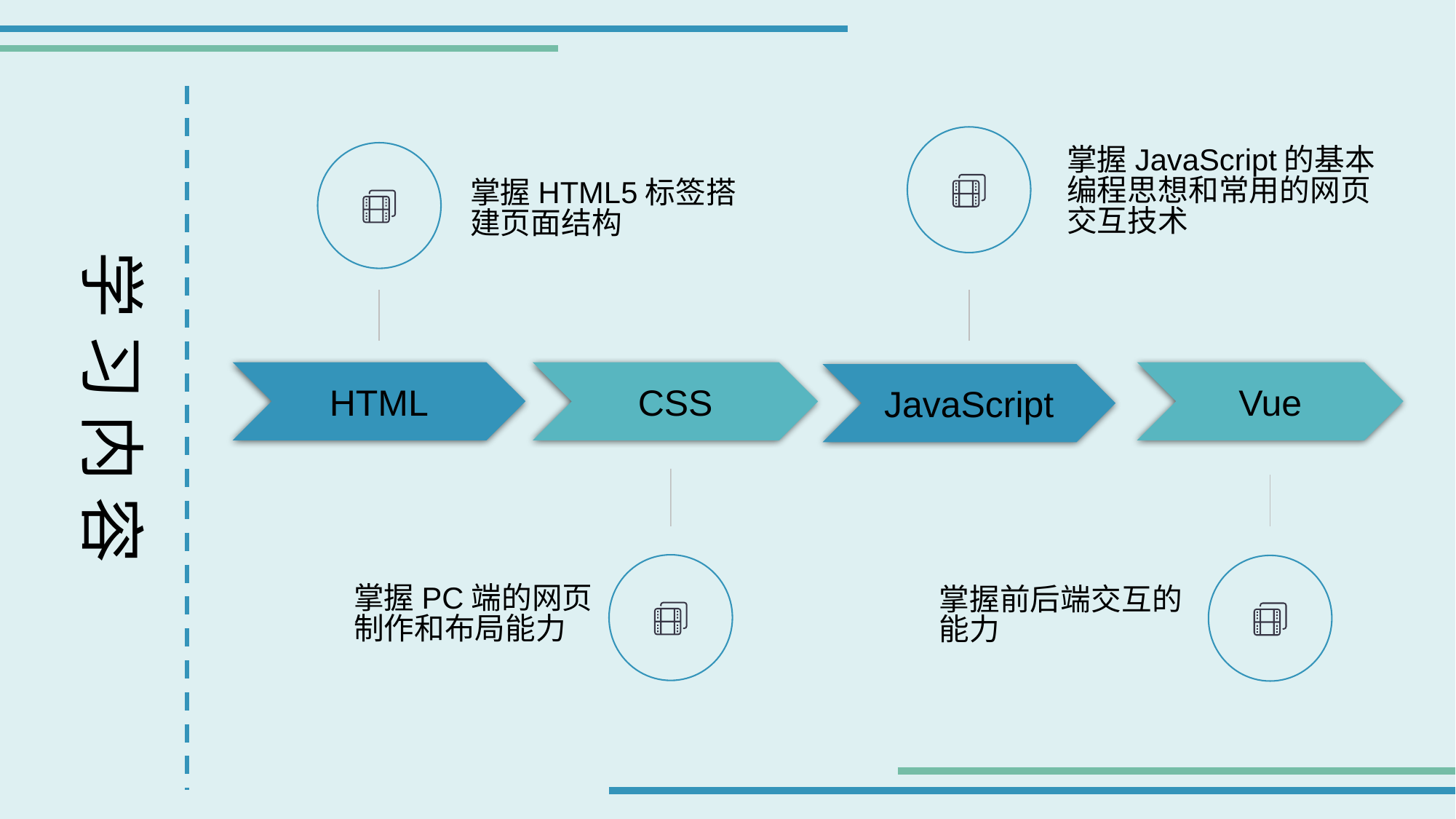

掌握JavaScript的基本编程思想和常用的网页交互技术

掌握HTML5标签搭建页面结构
  学 习 内 容
HTML
Vue
CSS
JavaScript

掌握PC端的网页制作和布局能力
掌握前后端交互的能力